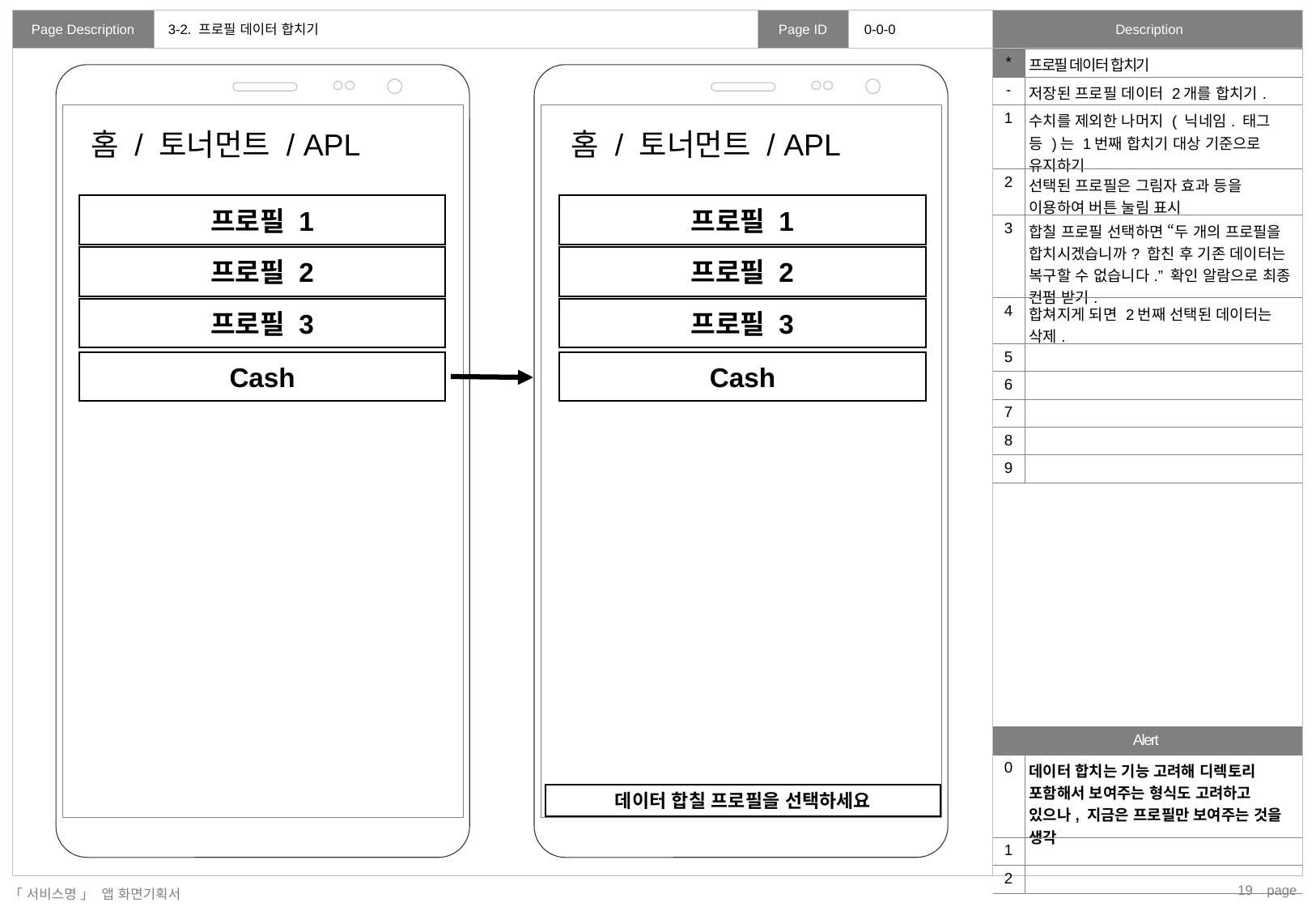

# 3-2. 프로필 데이터 합치기
0-0-0
| \* | 프로필 데이터 합치기 |
| --- | --- |
| - | 저장된 프로필 데이터 2개를 합치기. |
| 1 | 수치를 제외한 나머지 ( 닉네임. 태그 등 )는 1번째 합치기 대상 기준으로 유지하기 |
| 2 | 선택된 프로필은 그림자 효과 등을 이용하여 버튼 눌림 표시 |
| 3 | 합칠 프로필 선택하면 “두 개의 프로필을 합치시겠습니까? 합친 후 기존 데이터는 복구할 수 없습니다.” 확인 알람으로 최종 컨펌 받기. |
| 4 | 합쳐지게 되면 2번째 선택된 데이터는 삭제. |
| 5 |  |
| 6 |  |
| 7 |  |
| 8 |  |
| 9 |  |
홈 / 토너먼트 / APL
홈 / 토너먼트 / APL
프로필 1
프로필 1
프로필 2
프로필 2
프로필 3
프로필 3
Cash
Cash
| Alert |  |
| --- | --- |
| 0 | 데이터 합치는 기능 고려해 디렉토리 포함해서 보여주는 형식도 고려하고 있으나, 지금은 프로필만 보여주는 것을 생각 |
| 1 |  |
| 2 |  |
데이터 합칠 프로필을 선택하세요